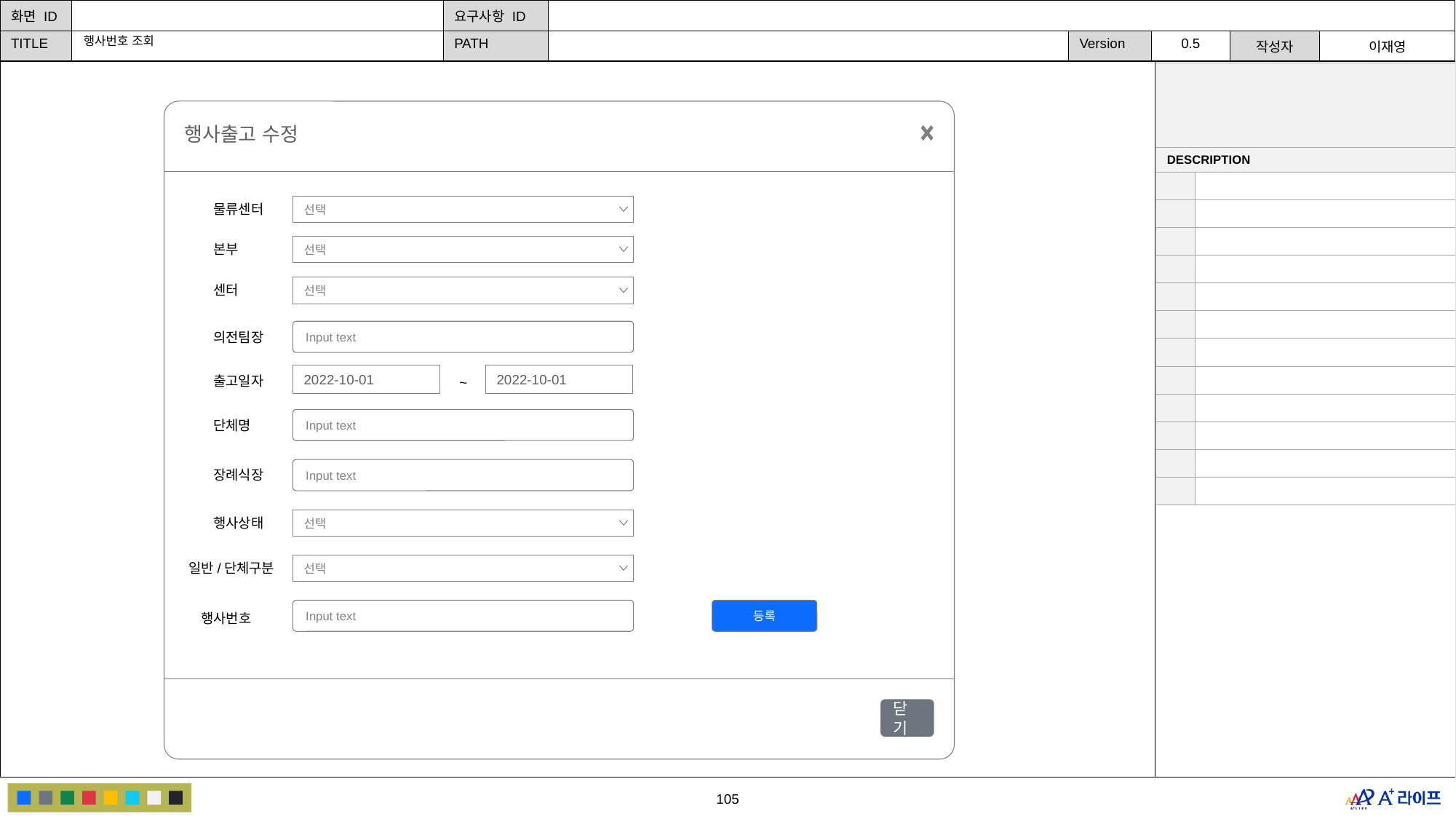

행사번호 조회
|  |  |
| --- | --- |
| DESCRIPTION |  |
|  |  |
|  |  |
|  |  |
|  |  |
|  |  |
|  |  |
|  |  |
|  |  |
|  |  |
|  |  |
|  |  |
|  |  |
행사출고 수정

물류센터
선택

본부
선택

센터
선택

Input text
의전팀장
2022-10-01
2022-10-01
출고일자
~
Input text
단체명
Input text
장례식장
행사상태
선택

일반/단체구분
선택

Input text
등록
행사번호
닫기